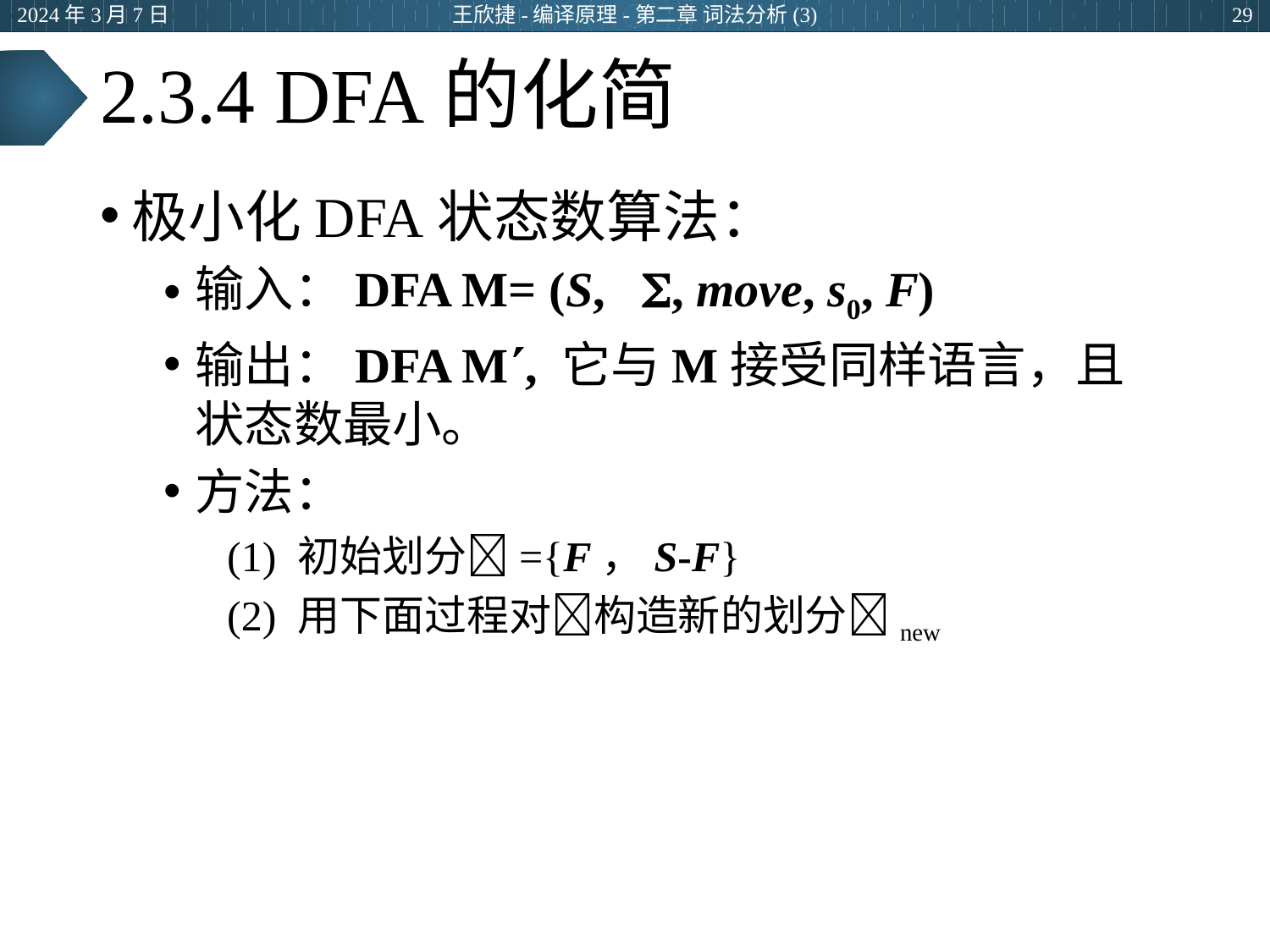

2024年3月7日
王欣捷-编译原理-第二章 词法分析(3)
29
# 2.3.4 DFA的化简
极小化DFA状态数算法：
输入：DFA M= (S,  Σ, move, s0, F)
输出：DFA M′, 它与M接受同样语言，且状态数最小。
方法：
(1) 初始划分Π={F，S-F}
(2) 用下面过程对Π构造新的划分Πnew